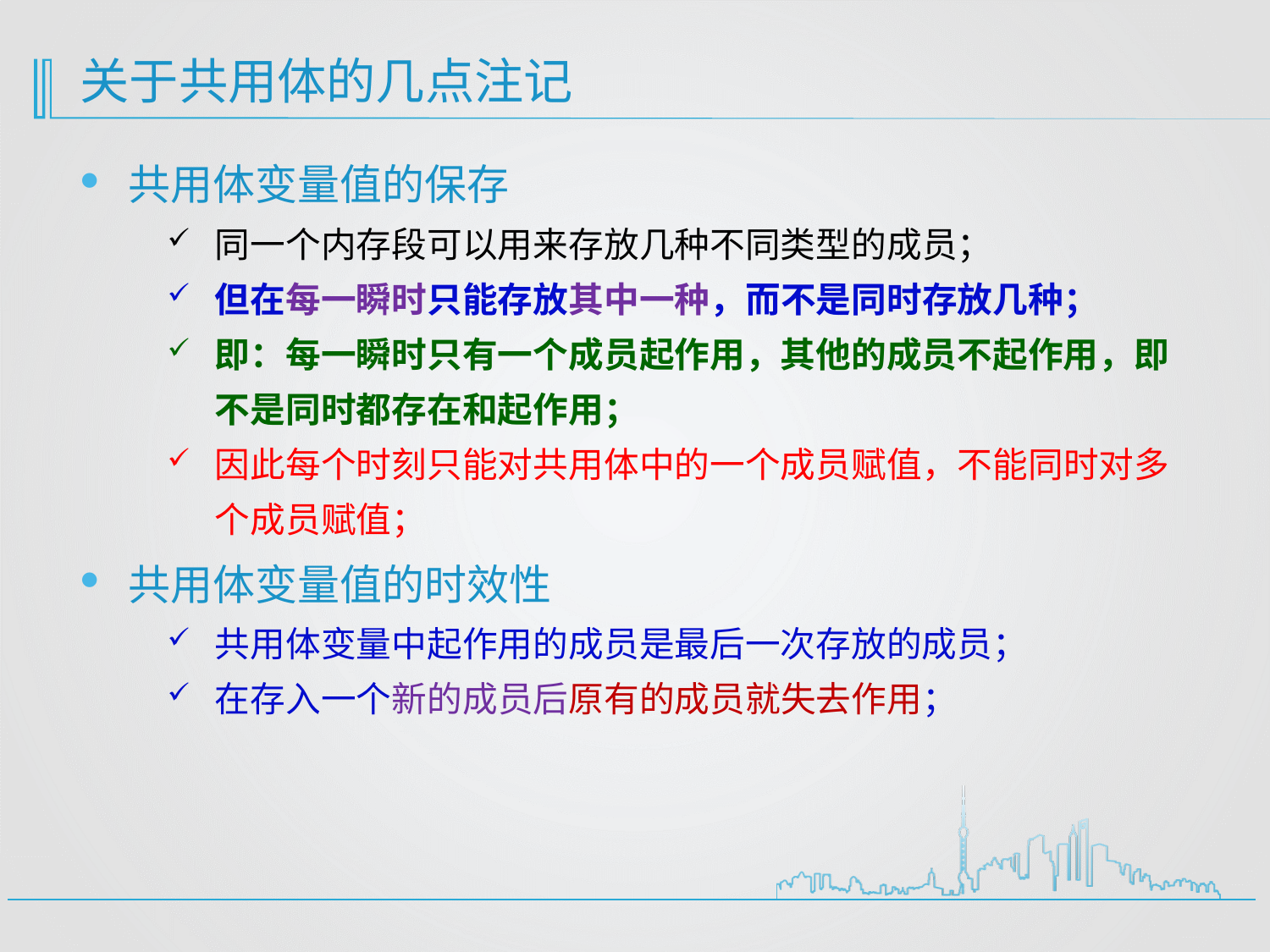

# 关于共用体的几点注记
共用体变量值的保存
同一个内存段可以用来存放几种不同类型的成员；
但在每一瞬时只能存放其中一种，而不是同时存放几种；
即：每一瞬时只有一个成员起作用，其他的成员不起作用，即不是同时都存在和起作用；
因此每个时刻只能对共用体中的一个成员赋值，不能同时对多个成员赋值；
共用体变量值的时效性
共用体变量中起作用的成员是最后一次存放的成员；
在存入一个新的成员后原有的成员就失去作用；